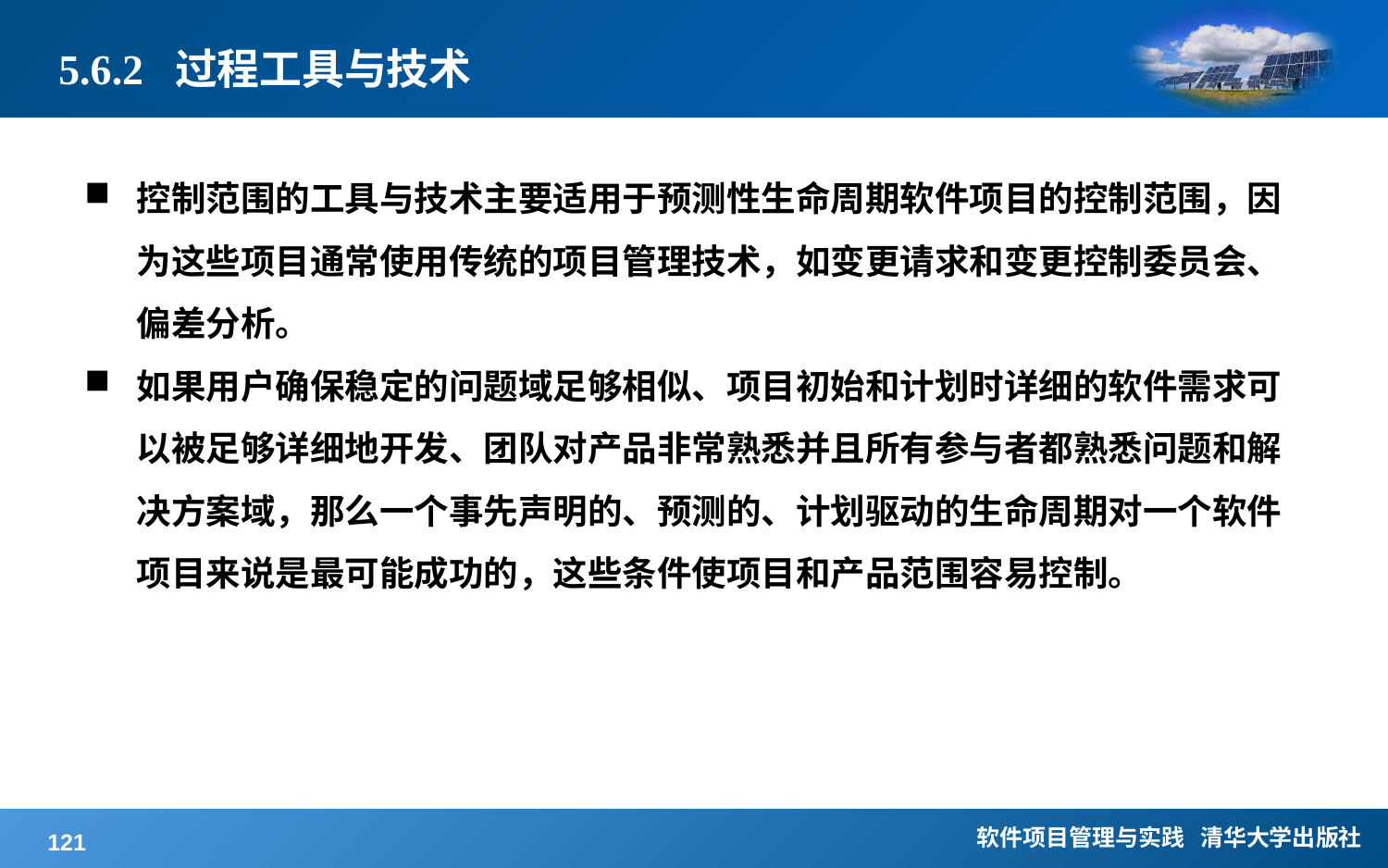

# 5.6.2  过程工具与技术
控制范围的工具与技术主要适用于预测性生命周期软件项目的控制范围，因为这些项目通常使用传统的项目管理技术，如变更请求和变更控制委员会、偏差分析。
如果用户确保稳定的问题域足够相似、项目初始和计划时详细的软件需求可以被足够详细地开发、团队对产品非常熟悉并且所有参与者都熟悉问题和解决方案域，那么一个事先声明的、预测的、计划驱动的生命周期对一个软件项目来说是最可能成功的，这些条件使项目和产品范围容易控制。